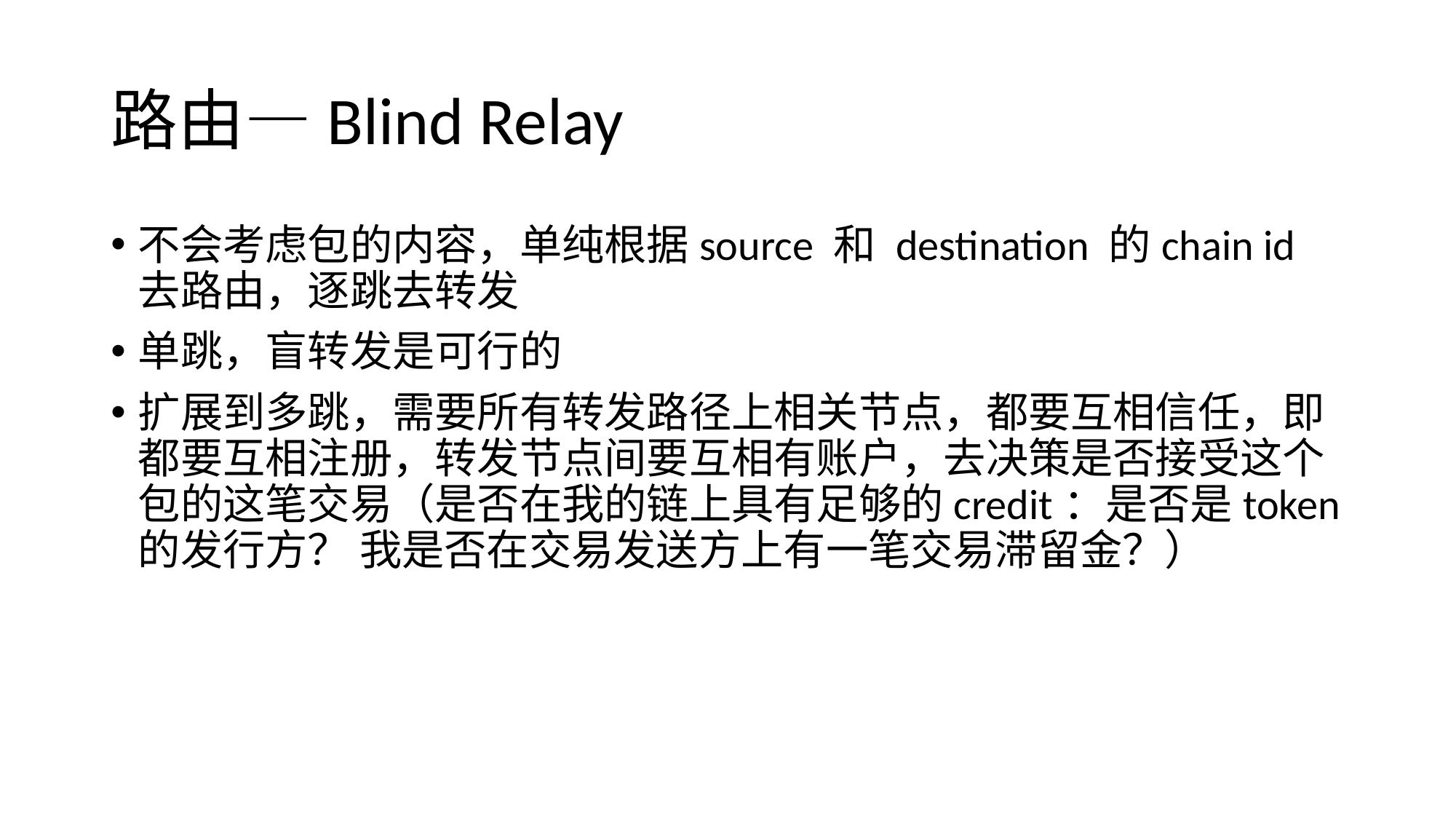

# 路由—Blind Relay
不会考虑包的内容，单纯根据source 和 destination 的chain id去路由，逐跳去转发
单跳，盲转发是可行的
扩展到多跳，需要所有转发路径上相关节点，都要互相信任，即都要互相注册，转发节点间要互相有账户，去决策是否接受这个包的这笔交易（是否在我的链上具有足够的credit：是否是token的发行方？ 我是否在交易发送方上有一笔交易滞留金？）